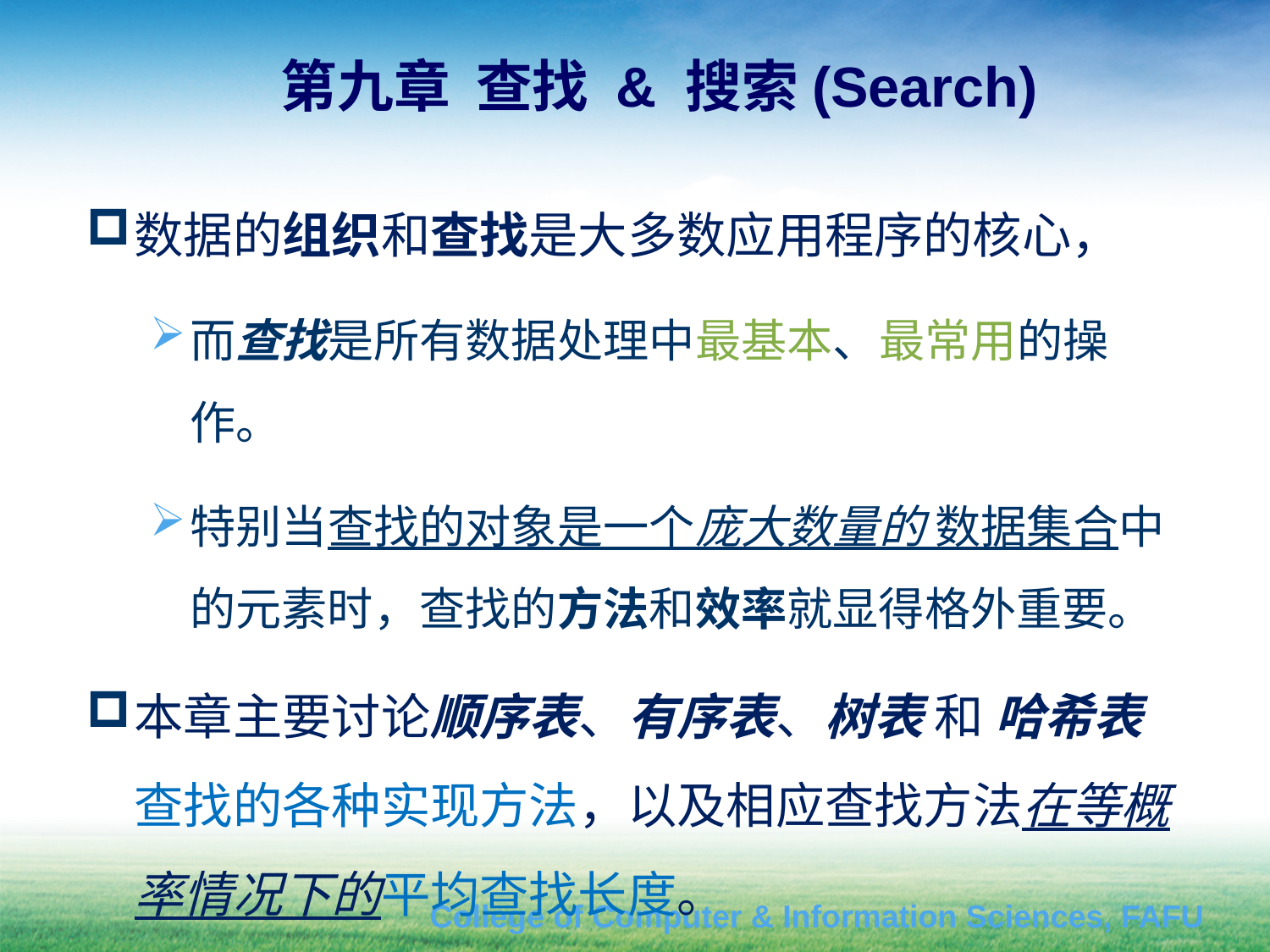

第九章  查找 & 搜索(Search)
数据的组织和查找是大多数应用程序的核心，
而查找是所有数据处理中最基本、最常用的操作。
特别当查找的对象是一个庞大数量的 数据集合中的元素时，查找的方法和效率就显得格外重要。
本章主要讨论顺序表、有序表、树表 和 哈希表 查找的各种实现方法，以及相应查找方法在等概率情况下的平均查找长度。
College of Computer & Information Sciences, FAFU